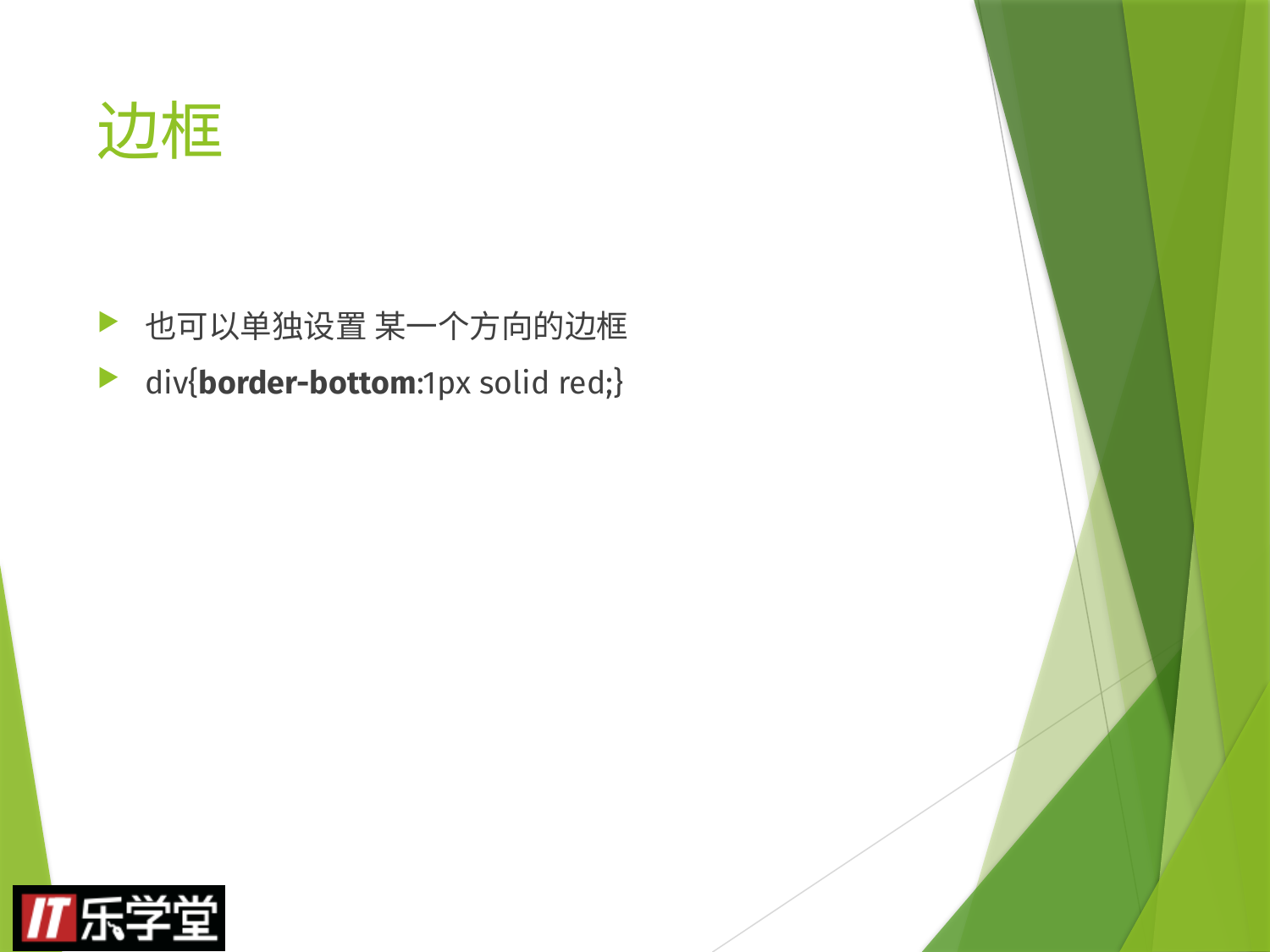

# 边框
也可以单独设置 某一个方向的边框
div{border-bottom:1px solid red;}